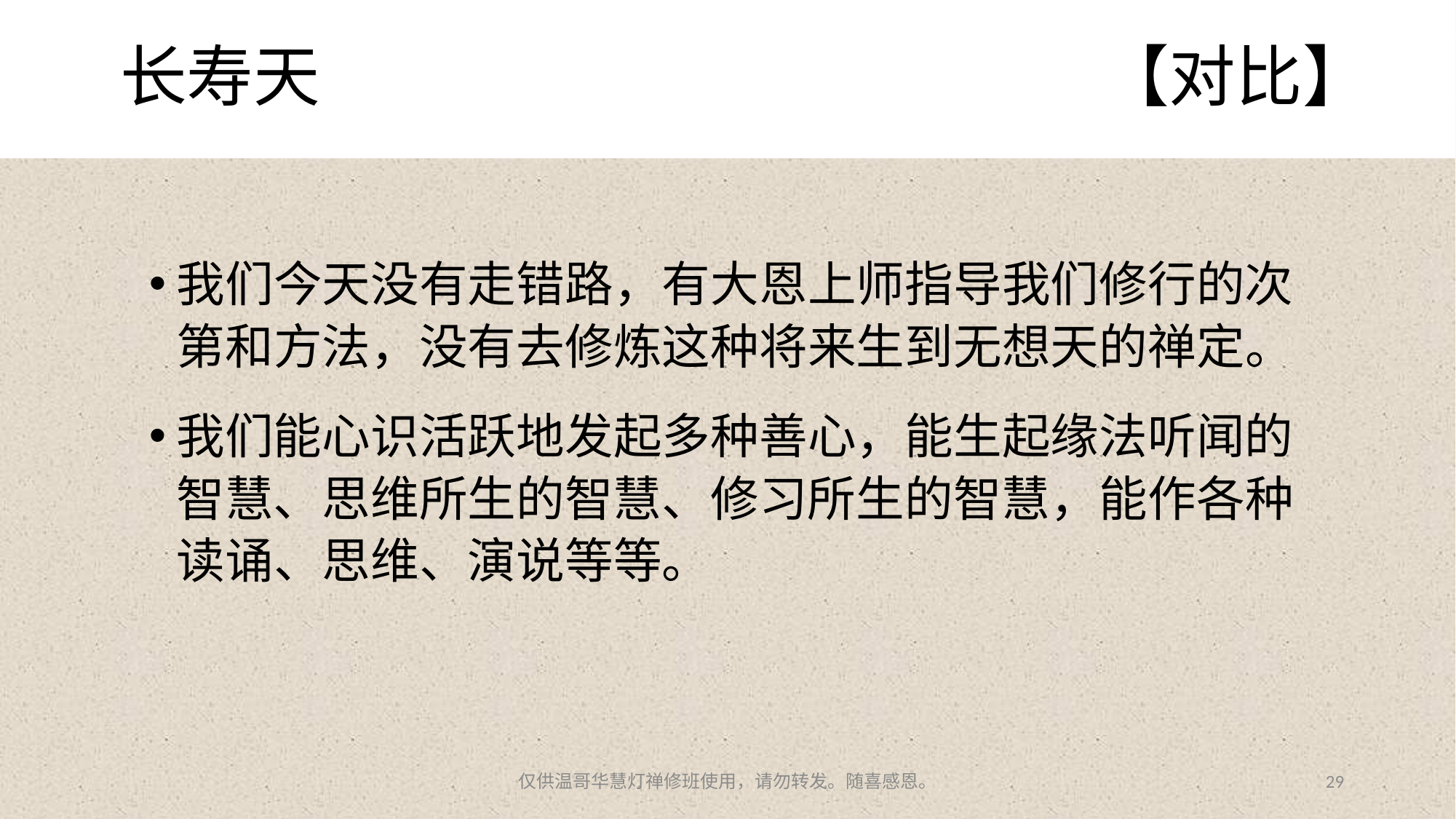

# 长寿天					 	 		【对比】
我们今天没有走错路，有大恩上师指导我们修行的次第和方法，没有去修炼这种将来生到无想天的禅定。
我们能心识活跃地发起多种善心，能生起缘法听闻的智慧、思维所生的智慧、修习所生的智慧，能作各种读诵、思维、演说等等。

仅供温哥华慧灯禅修班使用，请勿转发。随喜感恩。
29